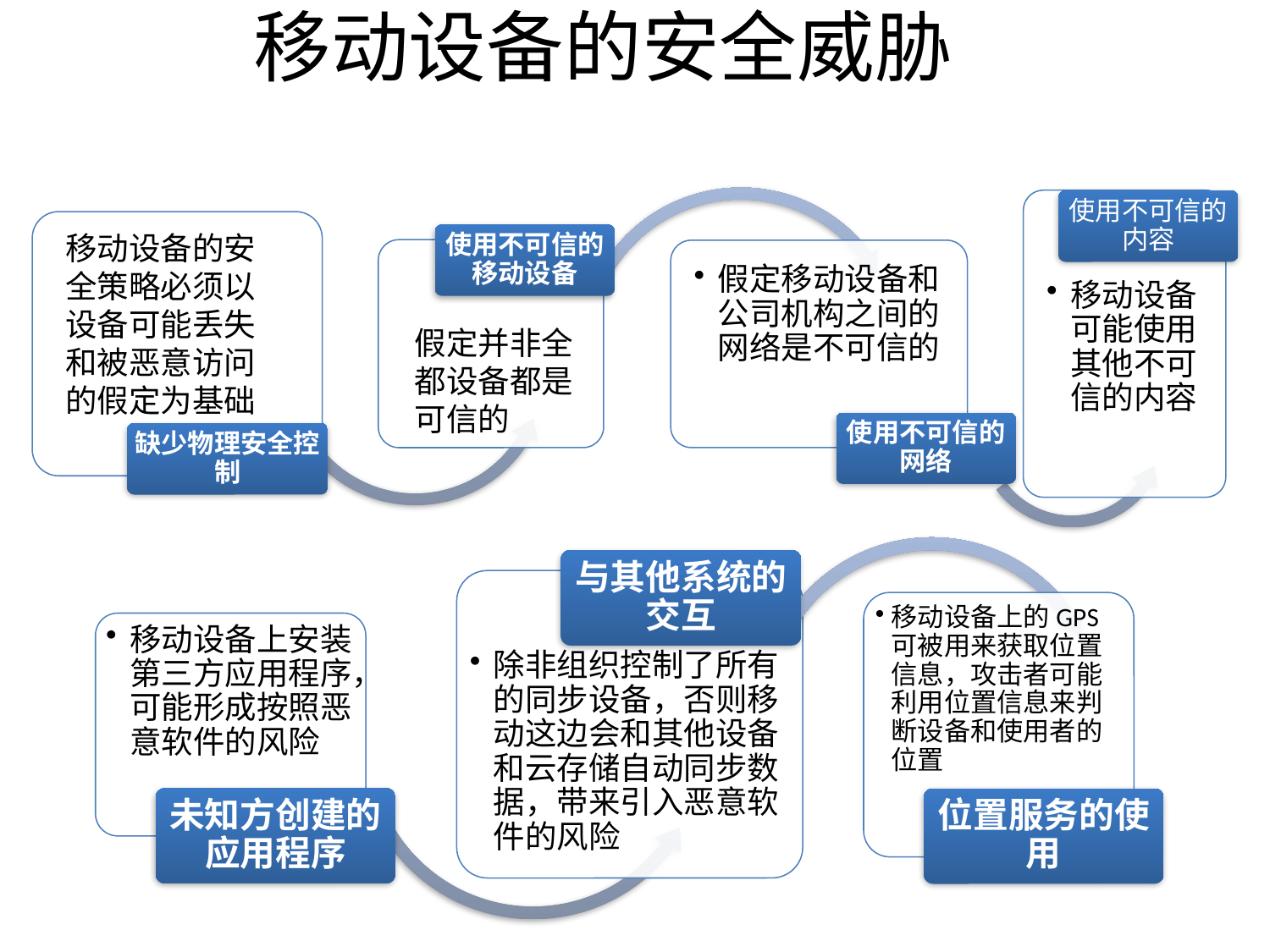

移动设备的安全威胁

缺少物理安全控制

使用不可信的移动设备
假定移动设备和公司机构之间的网络是不可信的
使用不可信的网络
移动设备可能使用其他不可信的内容
使用不可信的内容
移动设备的安全策略必须以设备可能丢失和被恶意访问的假定为基础

假定并非全都设备都是可信的

移动设备上安装第三方应用程序，可能形成按照恶意软件的风险
未知方创建的应用程序
除非组织控制了所有的同步设备，否则移动这边会和其他设备和云存储自动同步数据，带来引入恶意软件的风险
与其他系统的交互
移动设备上的GPS可被用来获取位置信息，攻击者可能利用位置信息来判断设备和使用者的位置
位置服务的使用